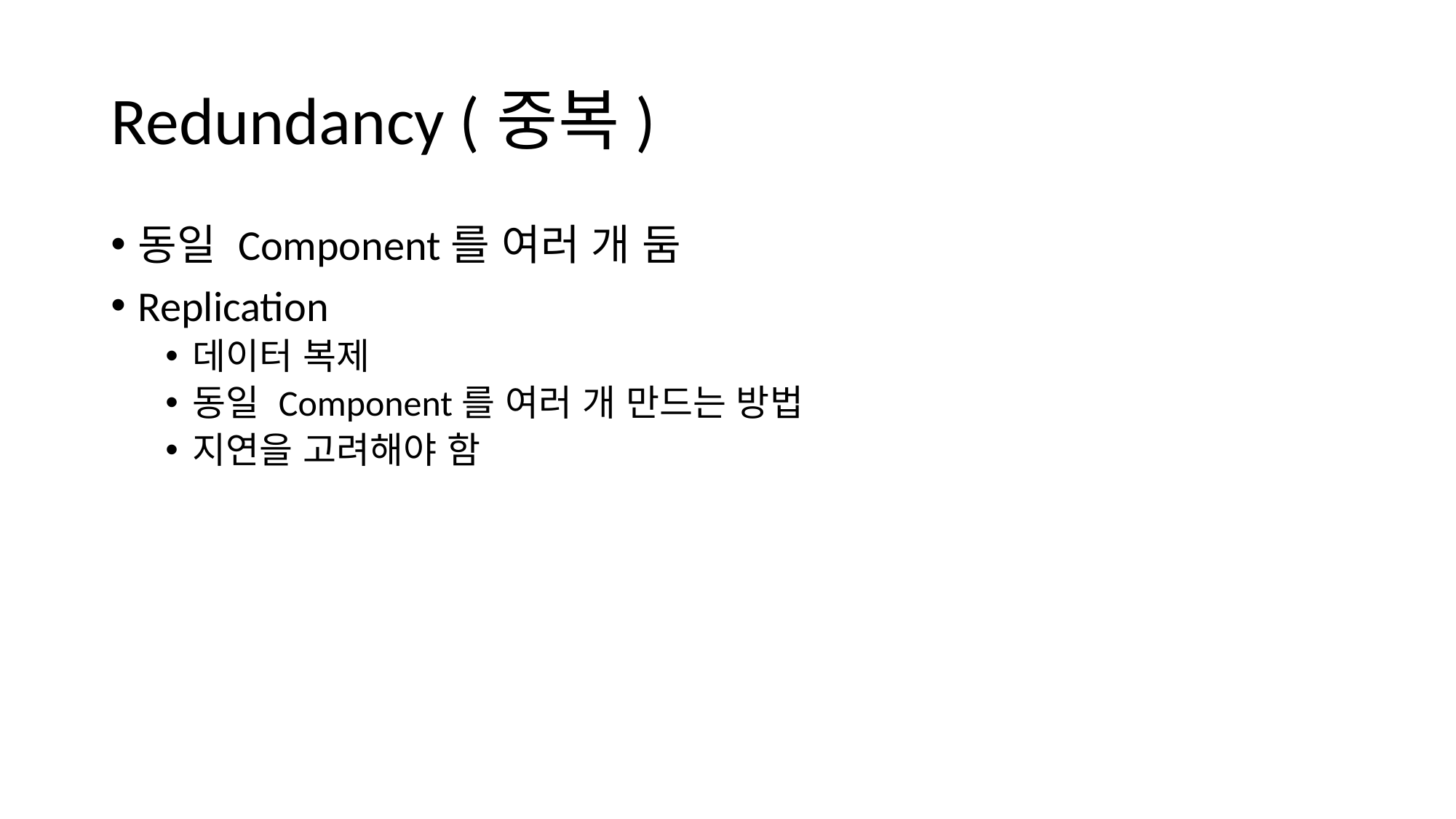

# Redundancy (중복)
동일 Component를 여러 개 둠
Replication
데이터 복제
동일 Component를 여러 개 만드는 방법
지연을 고려해야 함